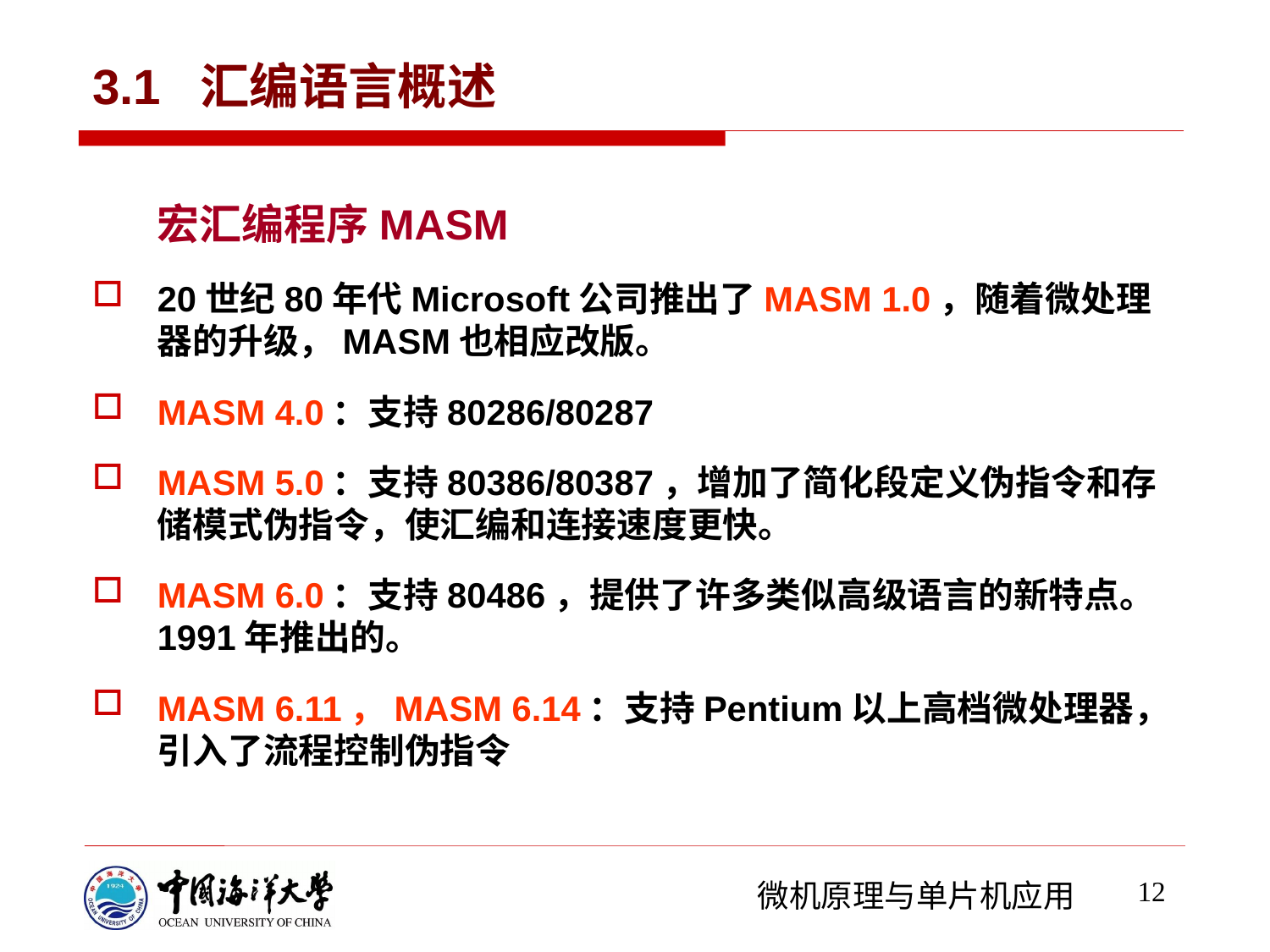

# 3.1  汇编语言概述
宏汇编程序MASM
20世纪80年代Microsoft公司推出了MASM 1.0，随着微处理器的升级，MASM也相应改版。
MASM 4.0：支持80286/80287
MASM 5.0：支持80386/80387，增加了简化段定义伪指令和存储模式伪指令，使汇编和连接速度更快。
MASM 6.0：支持80486，提供了许多类似高级语言的新特点。1991年推出的。
MASM 6.11，MASM 6.14：支持Pentium以上高档微处理器，引入了流程控制伪指令

12